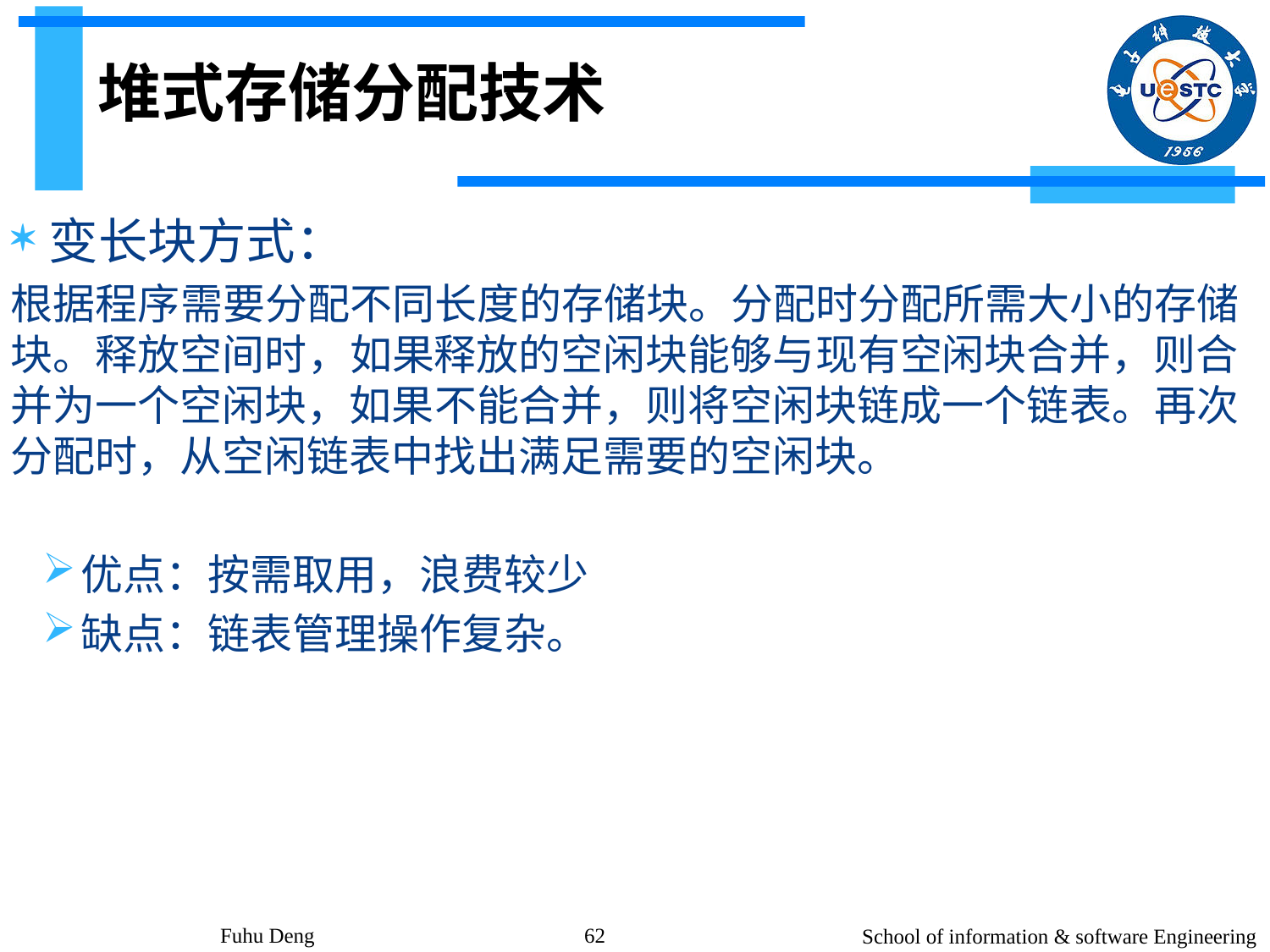

# 堆式存储分配技术
变长块方式：
根据程序需要分配不同长度的存储块。分配时分配所需大小的存储块。释放空间时，如果释放的空闲块能够与现有空闲块合并，则合并为一个空闲块，如果不能合并，则将空闲块链成一个链表。再次分配时，从空闲链表中找出满足需要的空闲块。

优点：按需取用，浪费较少
缺点：链表管理操作复杂。
Fuhu Deng
62
School of information & software Engineering